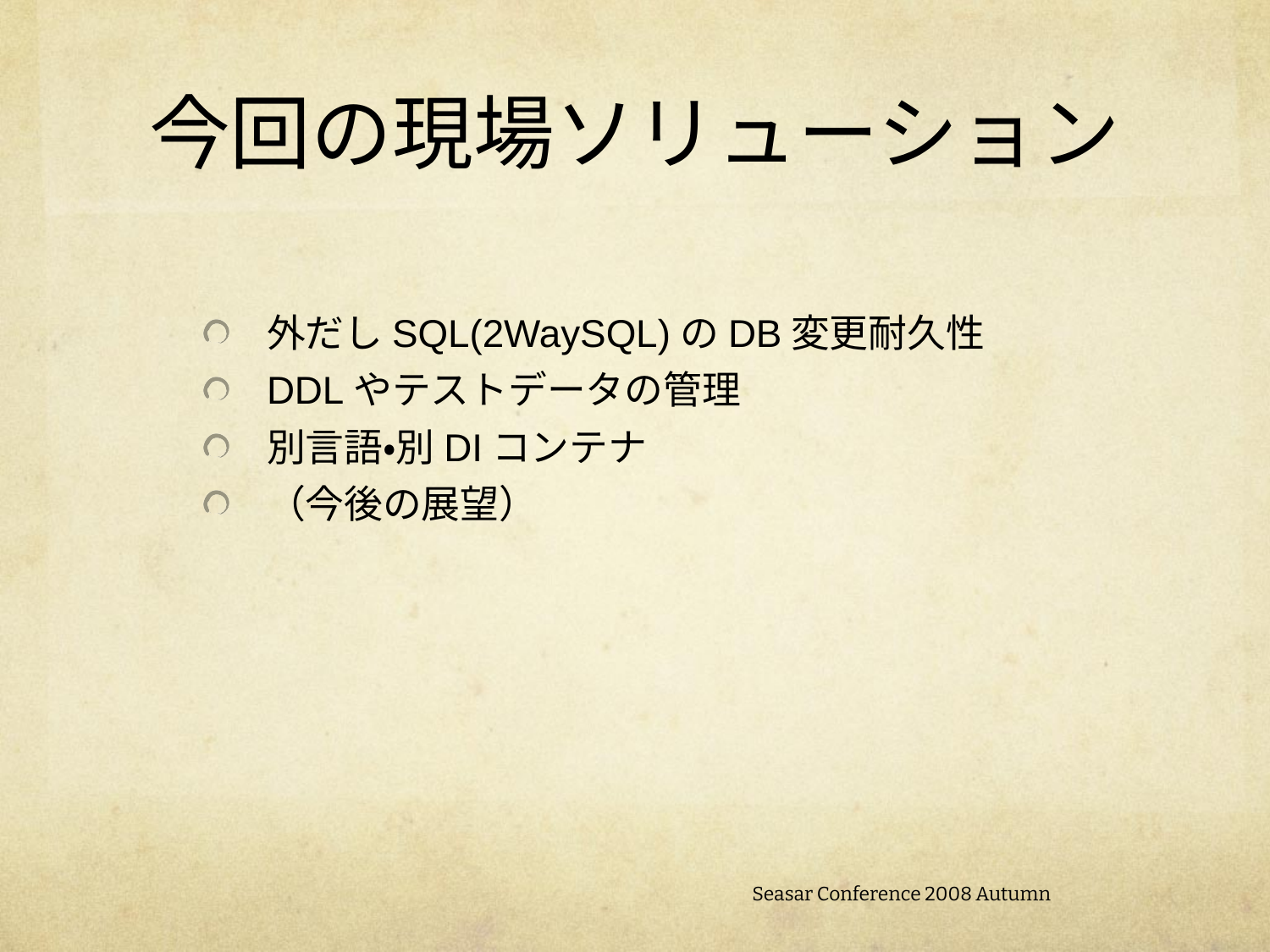

# 今回の現場ソリューション

外だしSQL(2WaySQL)のDB変更耐久性
DDLやテストデータの管理
別言語・別DIコンテナ
（今後の展望）

Seasar Conference 2008 Autumn